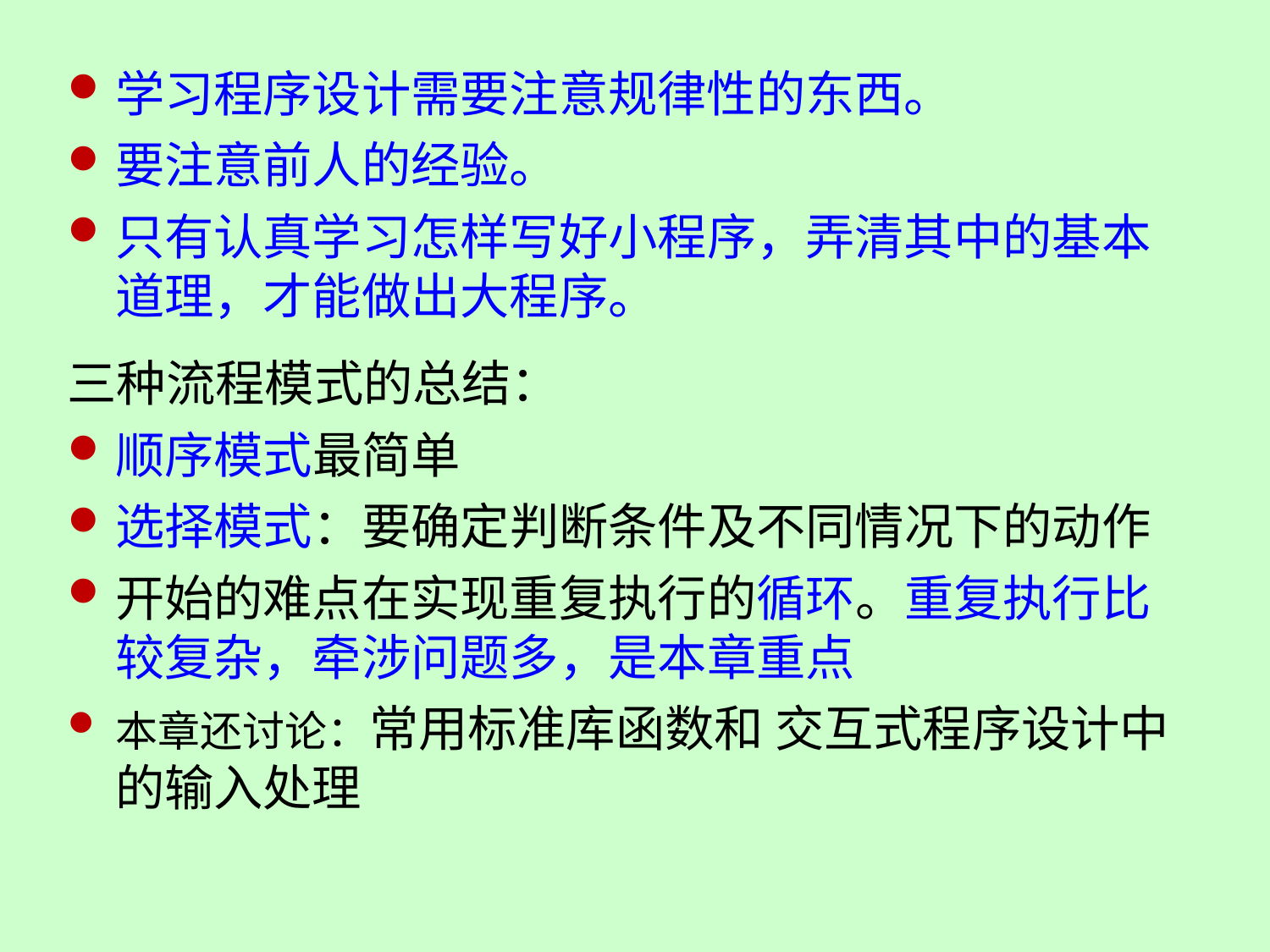

学习程序设计需要注意规律性的东西。
要注意前人的经验。
只有认真学习怎样写好小程序，弄清其中的基本道理，才能做出大程序。
三种流程模式的总结：
顺序模式最简单
选择模式：要确定判断条件及不同情况下的动作
开始的难点在实现重复执行的循环。重复执行比较复杂，牵涉问题多，是本章重点
本章还讨论：常用标准库函数和 交互式程序设计中的输入处理

5